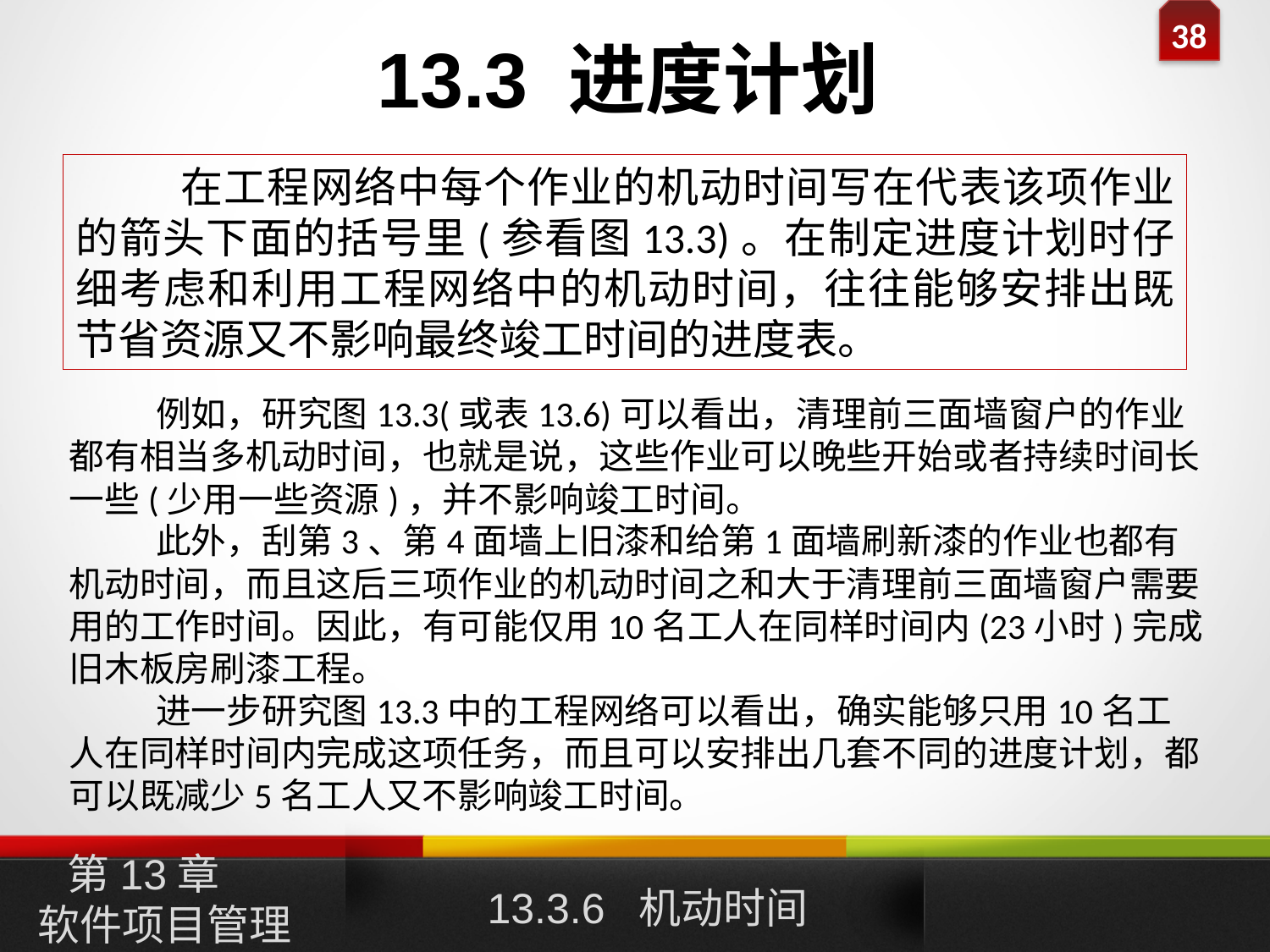

13.3 进度计划
         在工程网络中每个作业的机动时间写在代表该项作业的箭头下面的括号里(参看图13.3)。在制定进度计划时仔细考虑和利用工程网络中的机动时间，往往能够安排出既节省资源又不影响最终竣工时间的进度表。
          例如，研究图13.3(或表13.6)可以看出，清理前三面墙窗户的作业都有相当多机动时间，也就是说，这些作业可以晚些开始或者持续时间长一些(少用一些资源)，并不影响竣工时间。
          此外，刮第3、第4面墙上旧漆和给第1面墙刷新漆的作业也都有机动时间，而且这后三项作业的机动时间之和大于清理前三面墙窗户需要用的工作时间。因此，有可能仅用10名工人在同样时间内(23小时)完成旧木板房刷漆工程。
          进一步研究图13.3中的工程网络可以看出，确实能够只用10名工人在同样时间内完成这项任务，而且可以安排出几套不同的进度计划，都可以既减少5名工人又不影响竣工时间。
第13章
软件项目管理
13.3.6  机动时间